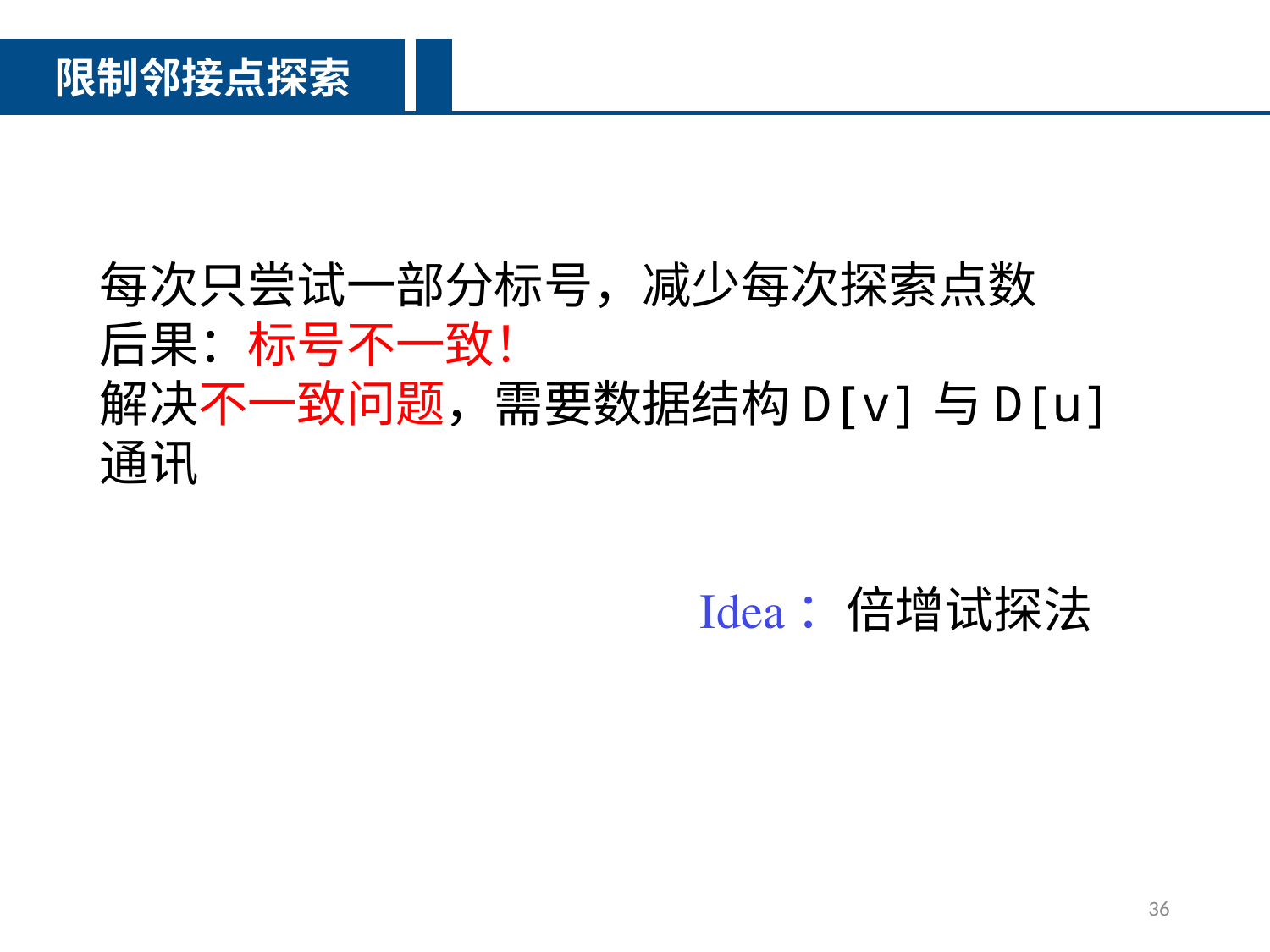

限制邻接点探索

每次只尝试一部分标号，减少每次探索点数
后果：标号不一致！
解决不一致问题，需要数据结构D[v]与D[u]通讯

Idea：倍增试探法
36